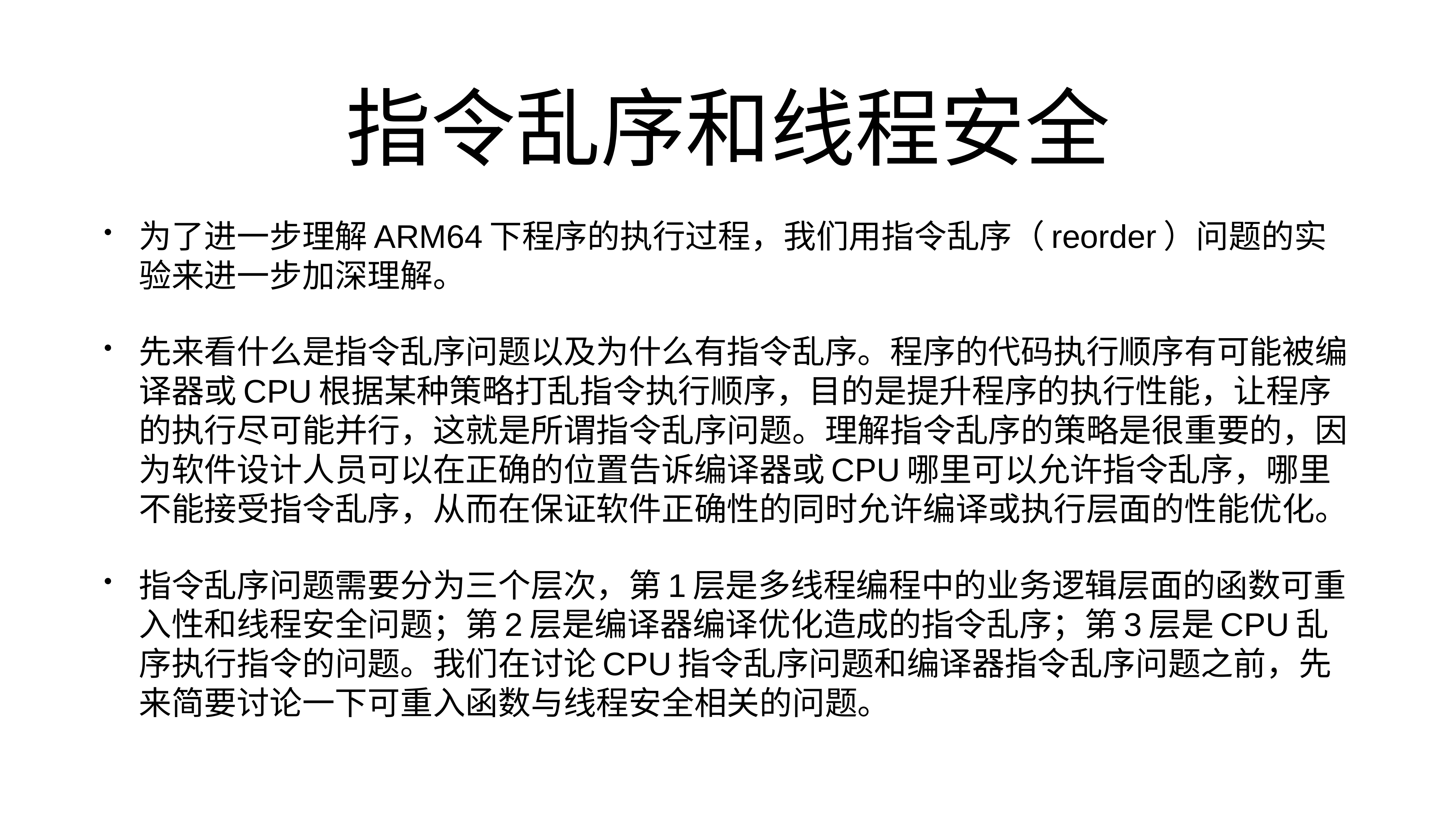

# 指令乱序和线程安全
为了进一步理解ARM64下程序的执行过程，我们用指令乱序（reorder）问题的实验来进一步加深理解。
先来看什么是指令乱序问题以及为什么有指令乱序。程序的代码执行顺序有可能被编译器或CPU根据某种策略打乱指令执行顺序，目的是提升程序的执行性能，让程序的执行尽可能并行，这就是所谓指令乱序问题。理解指令乱序的策略是很重要的，因为软件设计人员可以在正确的位置告诉编译器或CPU哪里可以允许指令乱序，哪里不能接受指令乱序，从而在保证软件正确性的同时允许编译或执行层面的性能优化。
指令乱序问题需要分为三个层次，第1层是多线程编程中的业务逻辑层面的函数可重入性和线程安全问题；第2层是编译器编译优化造成的指令乱序；第3层是CPU乱序执行指令的问题。我们在讨论CPU指令乱序问题和编译器指令乱序问题之前，先来简要讨论一下可重入函数与线程安全相关的问题。